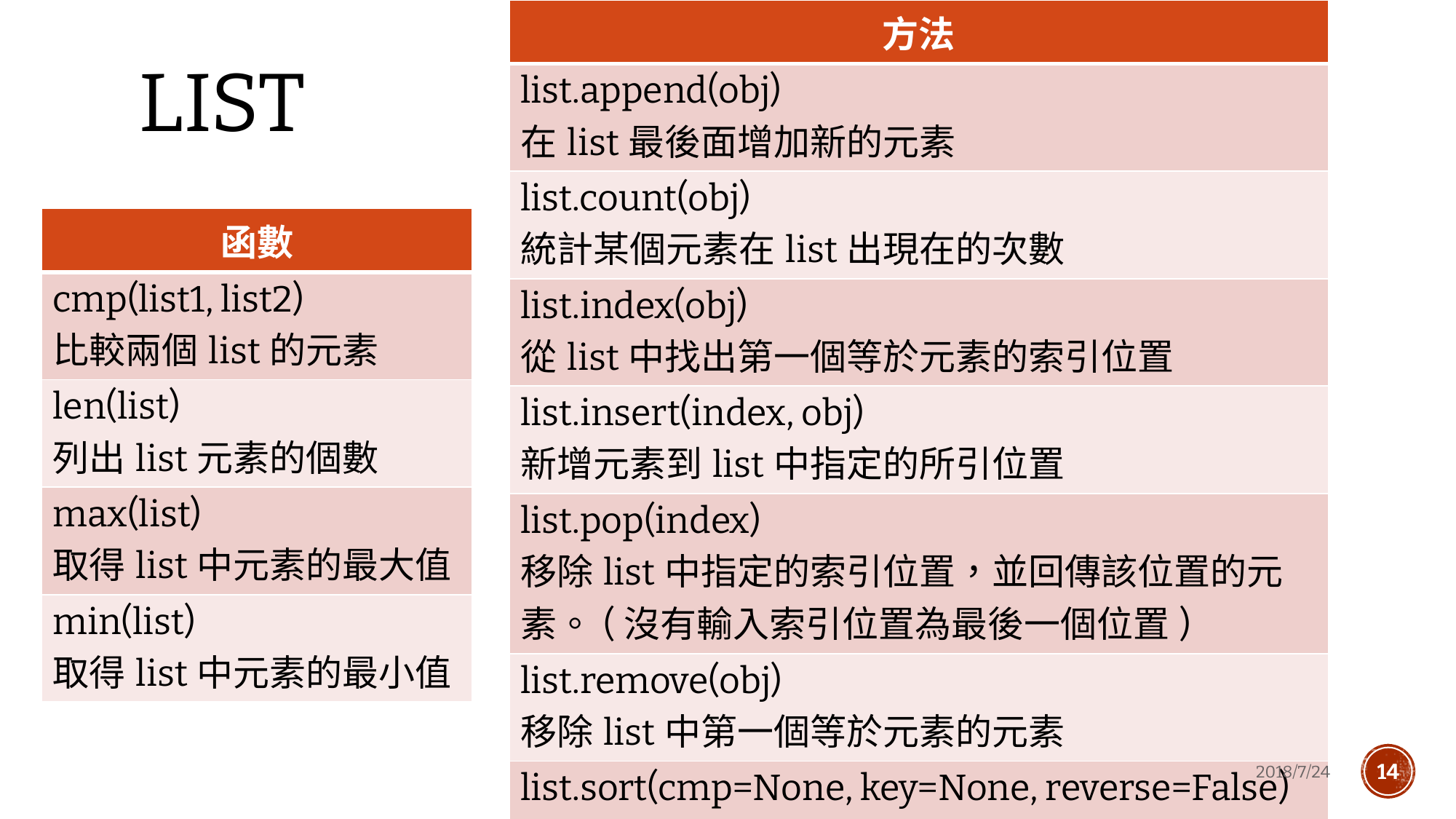

| 方法 |
| --- |
| list.append(obj) 在list最後面增加新的元素 |
| list.count(obj) 統計某個元素在list出現在的次數 |
| list.index(obj) 從list中找出第一個等於元素的索引位置 |
| list.insert(index, obj) 新增元素到list中指定的所引位置 |
| list.pop(index) 移除list中指定的索引位置，並回傳該位置的元素。(沒有輸入索引位置為最後一個位置) |
| list.remove(obj) 移除list中第一個等於元素的元素 |
| list.sort(cmp=None, key=None, reverse=False) 對list進行排序 |
# List
| 函數 |
| --- |
| cmp(list1, list2) 比較兩個list的元素 |
| len(list) 列出list元素的個數 |
| max(list) 取得list中元素的最大值 |
| min(list) 取得list中元素的最小值 |
2018/7/24
14